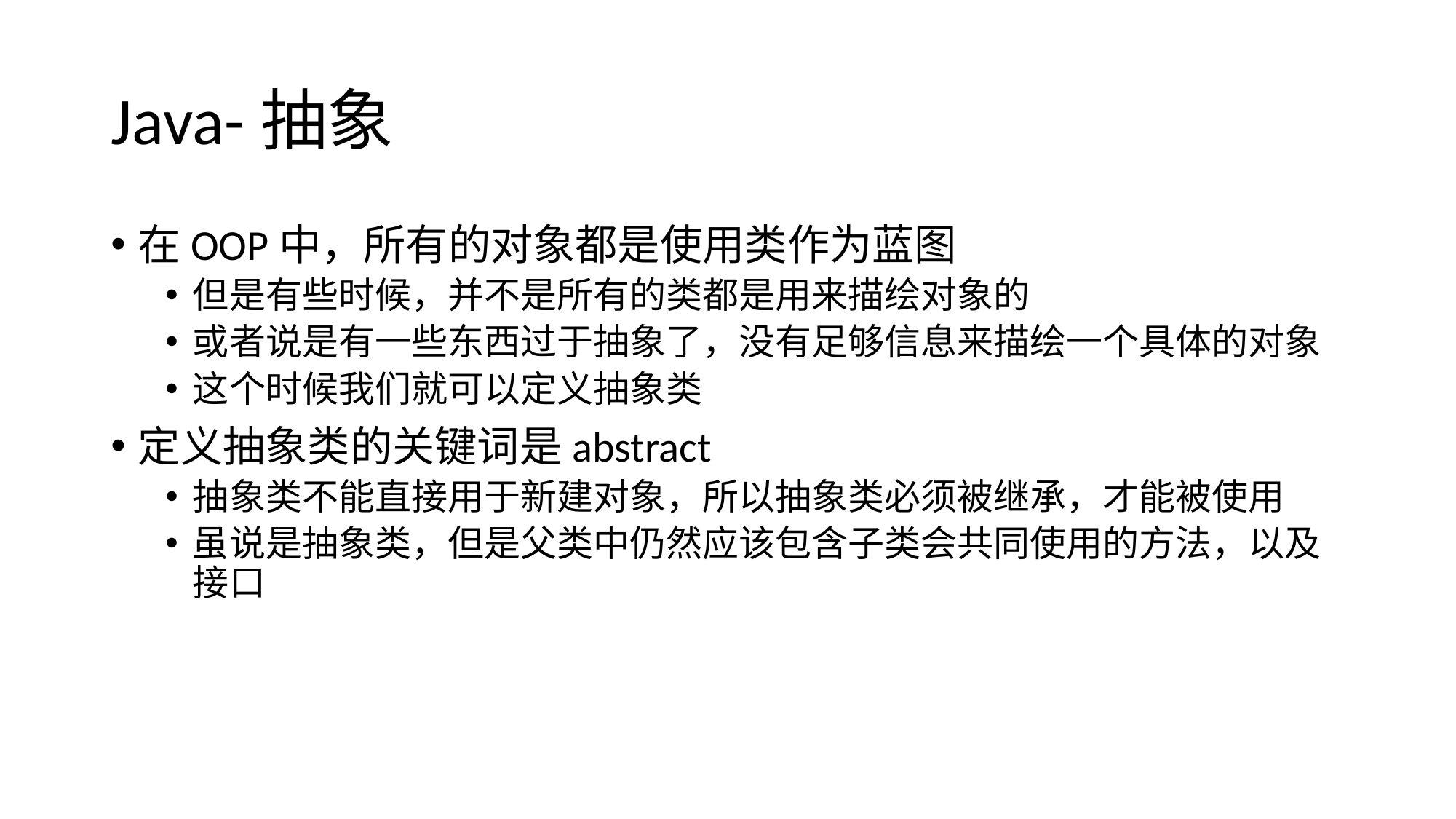

# Java-抽象
在OOP中，所有的对象都是使用类作为蓝图
但是有些时候，并不是所有的类都是用来描绘对象的
或者说是有一些东西过于抽象了，没有足够信息来描绘一个具体的对象
这个时候我们就可以定义抽象类
定义抽象类的关键词是abstract
抽象类不能直接用于新建对象，所以抽象类必须被继承，才能被使用
虽说是抽象类，但是父类中仍然应该包含子类会共同使用的方法，以及接口